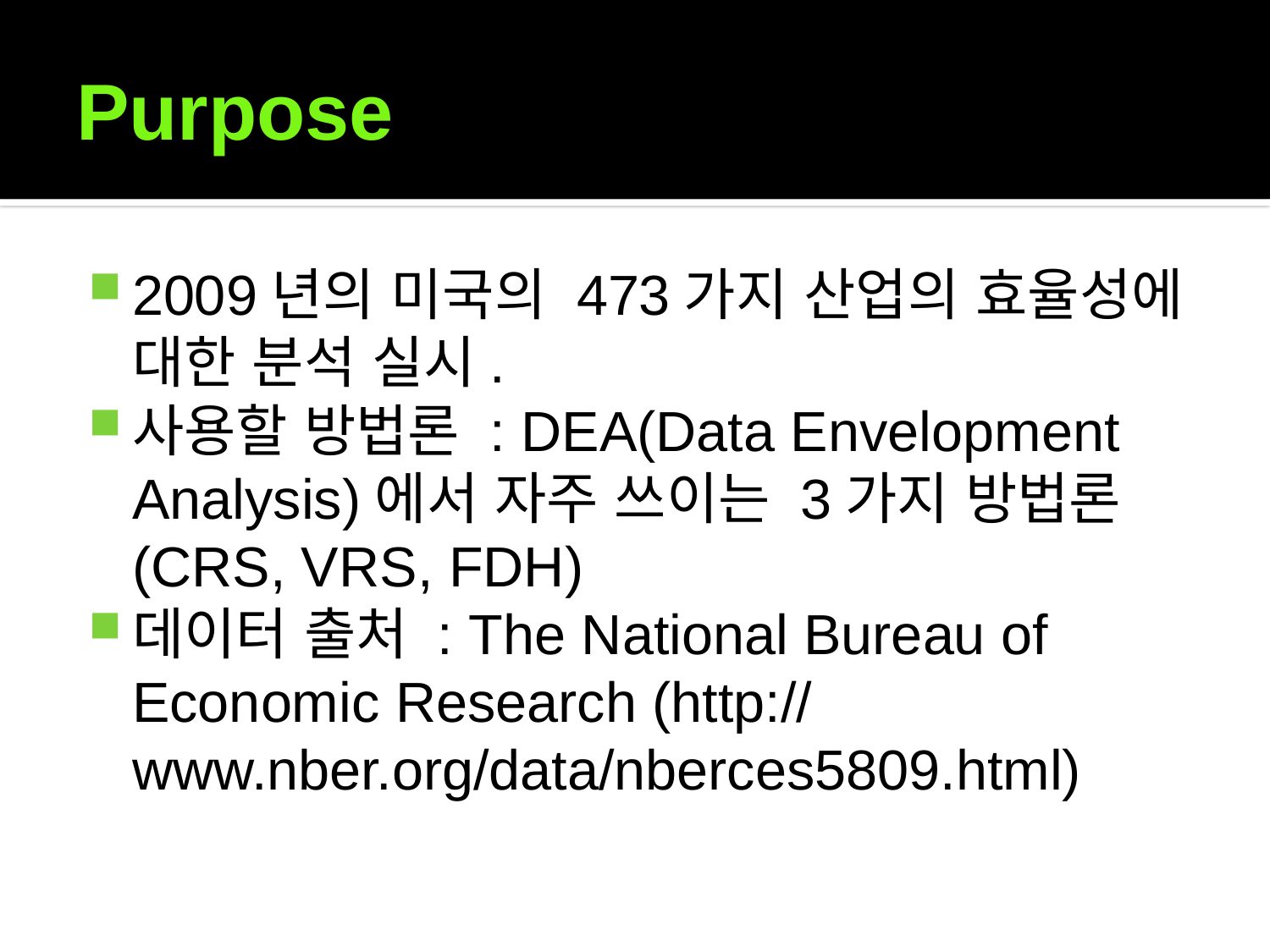

# Purpose
2009년의 미국의 473가지 산업의 효율성에 대한 분석 실시.
사용할 방법론 : DEA(Data Envelopment Analysis)에서 자주 쓰이는 3가지 방법론(CRS, VRS, FDH)
데이터 출처 : The National Bureau of Economic Research (http://www.nber.org/data/nberces5809.html)